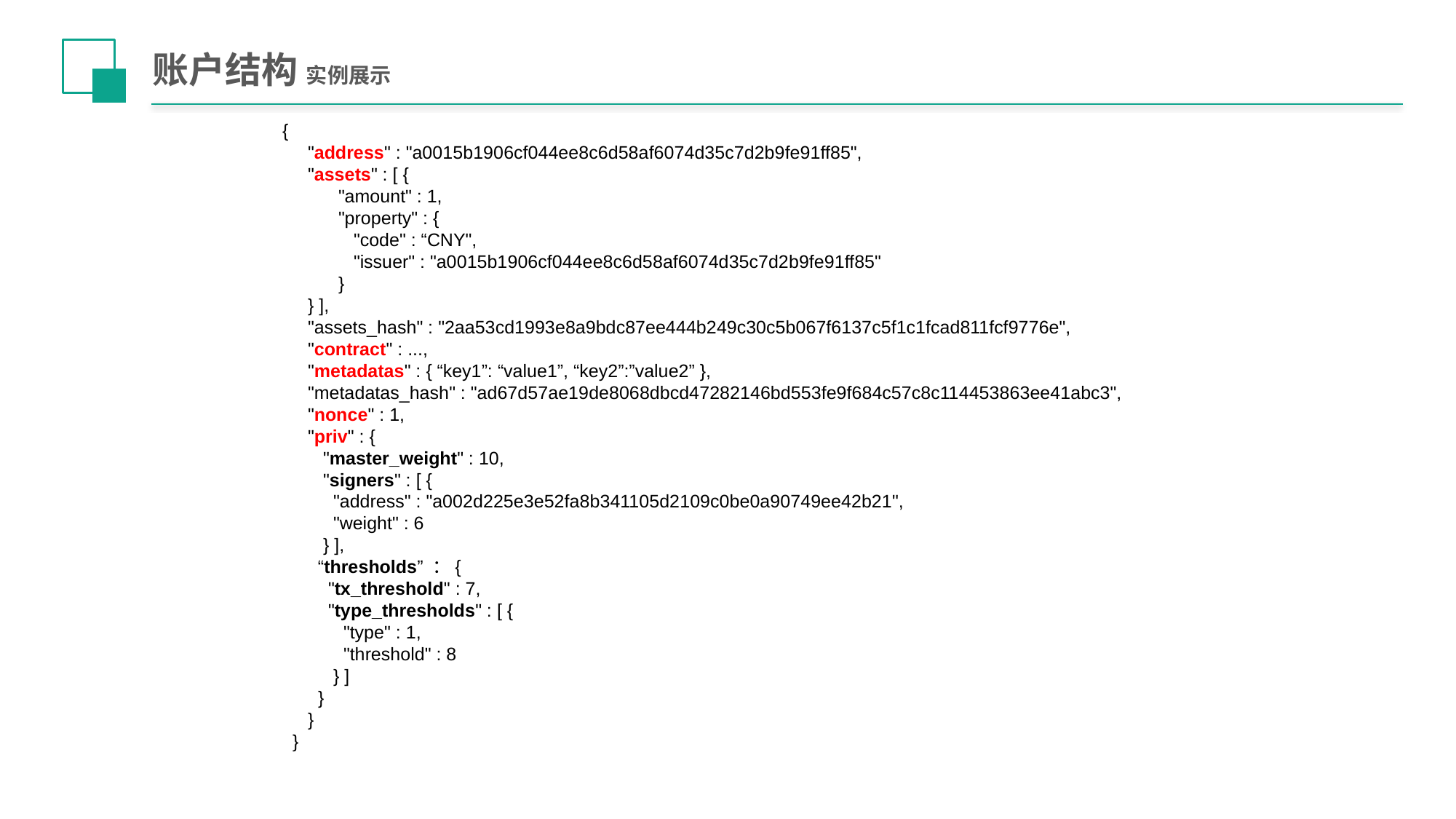

# 账户结构 实例展示
 {
      "address" : "a0015b1906cf044ee8c6d58af6074d35c7d2b9fe91ff85",
      "assets" : [ {
            "amount" : 1,
            "property" : {
               "code" : “CNY",
               "issuer" : "a0015b1906cf044ee8c6d58af6074d35c7d2b9fe91ff85"
            }
      } ],
      "assets_hash" : "2aa53cd1993e8a9bdc87ee444b249c30c5b067f6137c5f1c1fcad811fcf9776e",
      "contract" : ...,
      "metadatas" : { “key1”: “value1”, “key2”:”value2” },
      "metadatas_hash" : "ad67d57ae19de8068dbcd47282146bd553fe9f684c57c8c114453863ee41abc3",
      "nonce" : 1,
      "priv" : {
         "master_weight" : 10,
         "signers" : [ {
           "address" : "a002d225e3e52fa8b341105d2109c0be0a90749ee42b21",
           "weight" : 6
         } ],
        “thresholds” ：{
          "tx_threshold" : 7,
          "type_thresholds" : [ {
             "type" : 1,
             "threshold" : 8
           } ]
        }
      }
   }